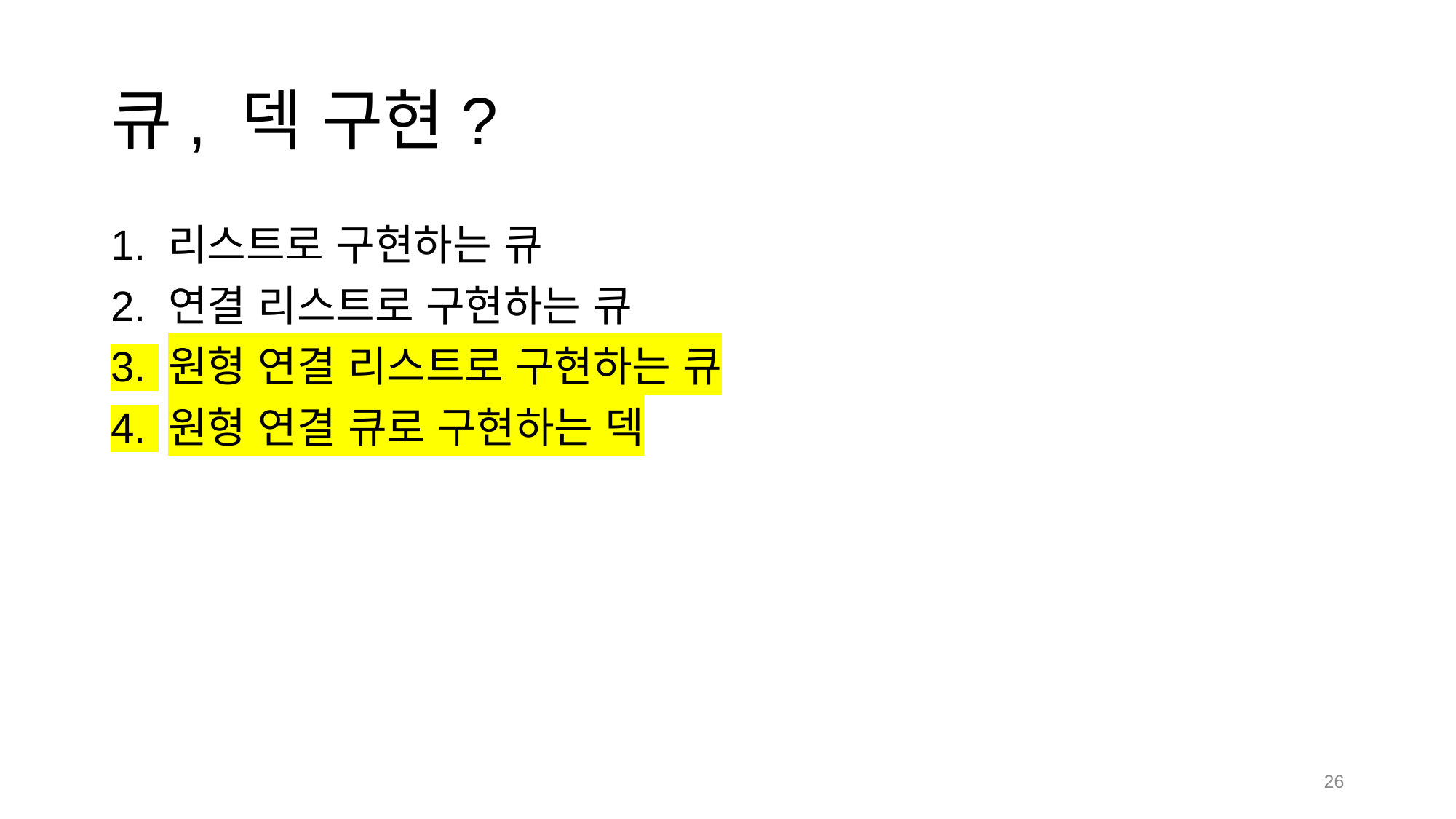

# 큐, 덱 구현?
1. 리스트로 구현하는 큐
2. 연결 리스트로 구현하는 큐
3. 원형 연결 리스트로 구현하는 큐
4. 원형 연결 큐로 구현하는 덱

26